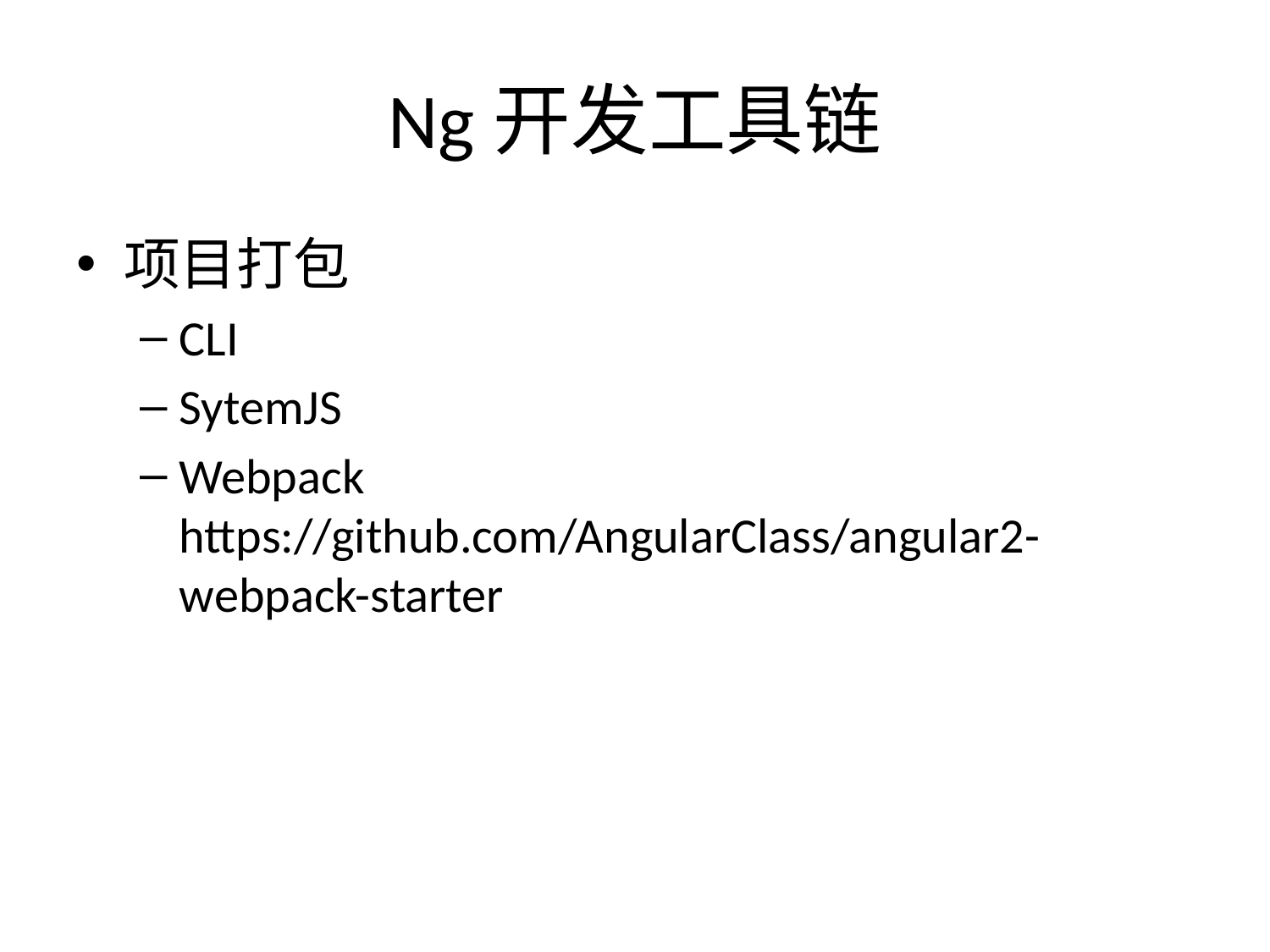

# Ng开发工具链
项目打包
CLI
SytemJS
Webpack   https://github.com/AngularClass/angular2-webpack-starter